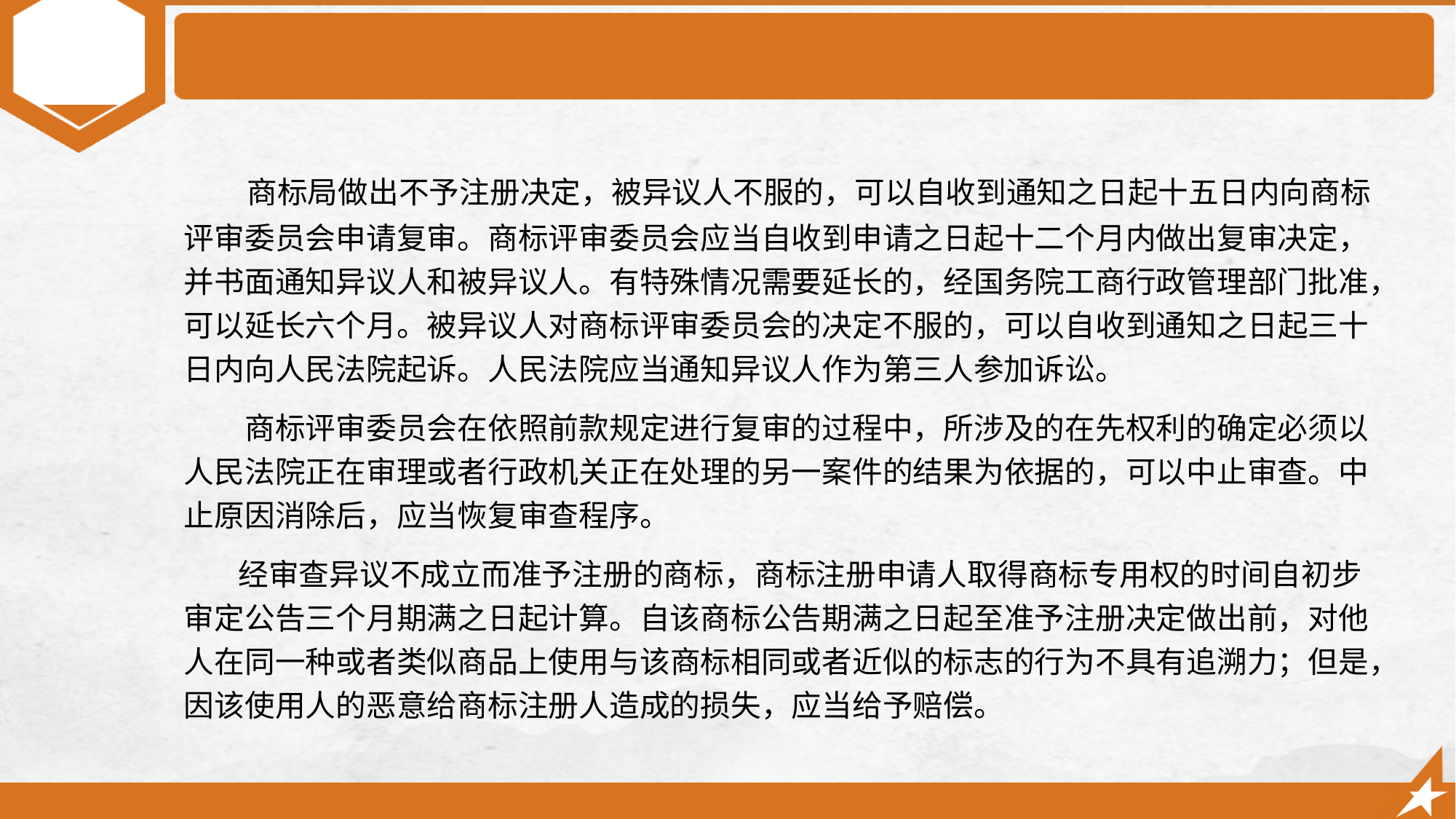

商标局做出不予注册决定，被异议人不服的，可以自收到通知之日起十五日内向商标评审委员会申请复审。商标评审委员会应当自收到申请之日起十二个月内做出复审决定，并书面通知异议人和被异议人。有特殊情况需要延长的，经国务院工商行政管理部门批准，可以延长六个月。被异议人对商标评审委员会的决定不服的，可以自收到通知之日起三十日内向人民法院起诉。人民法院应当通知异议人作为第三人参加诉讼。
　　商标评审委员会在依照前款规定进行复审的过程中，所涉及的在先权利的确定必须以人民法院正在审理或者行政机关正在处理的另一案件的结果为依据的，可以中止审查。中止原因消除后，应当恢复审查程序。
       经审查异议不成立而准予注册的商标，商标注册申请人取得商标专用权的时间自初步审定公告三个月期满之日起计算。自该商标公告期满之日起至准予注册决定做出前，对他人在同一种或者类似商品上使用与该商标相同或者近似的标志的行为不具有追溯力；但是，因该使用人的恶意给商标注册人造成的损失，应当给予赔偿。